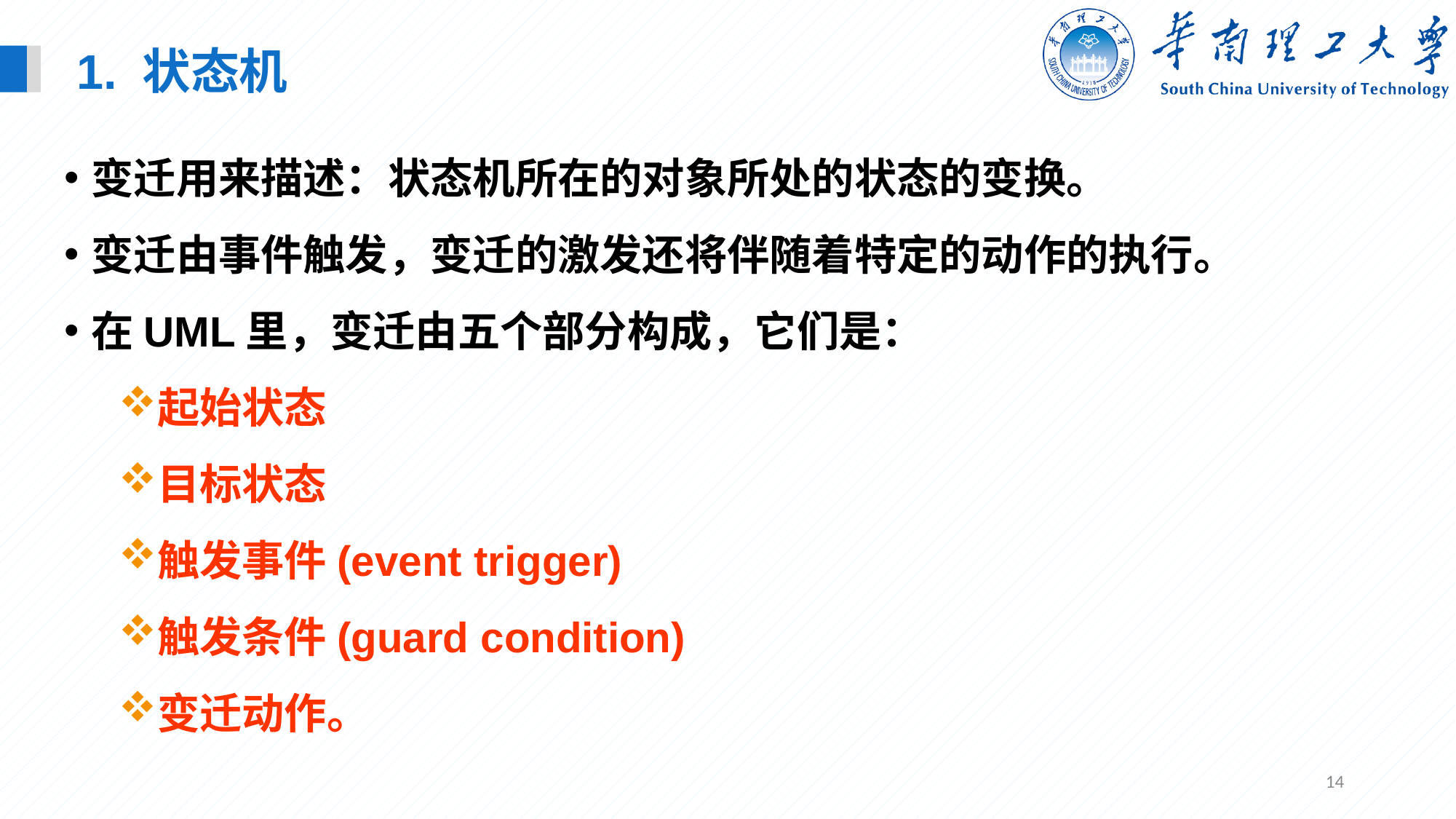

1. 状态机
变迁用来描述：状态机所在的对象所处的状态的变换。
变迁由事件触发，变迁的激发还将伴随着特定的动作的执行。
在UML里，变迁由五个部分构成，它们是：
起始状态
目标状态
触发事件(event trigger)
触发条件(guard condition)
变迁动作。
14